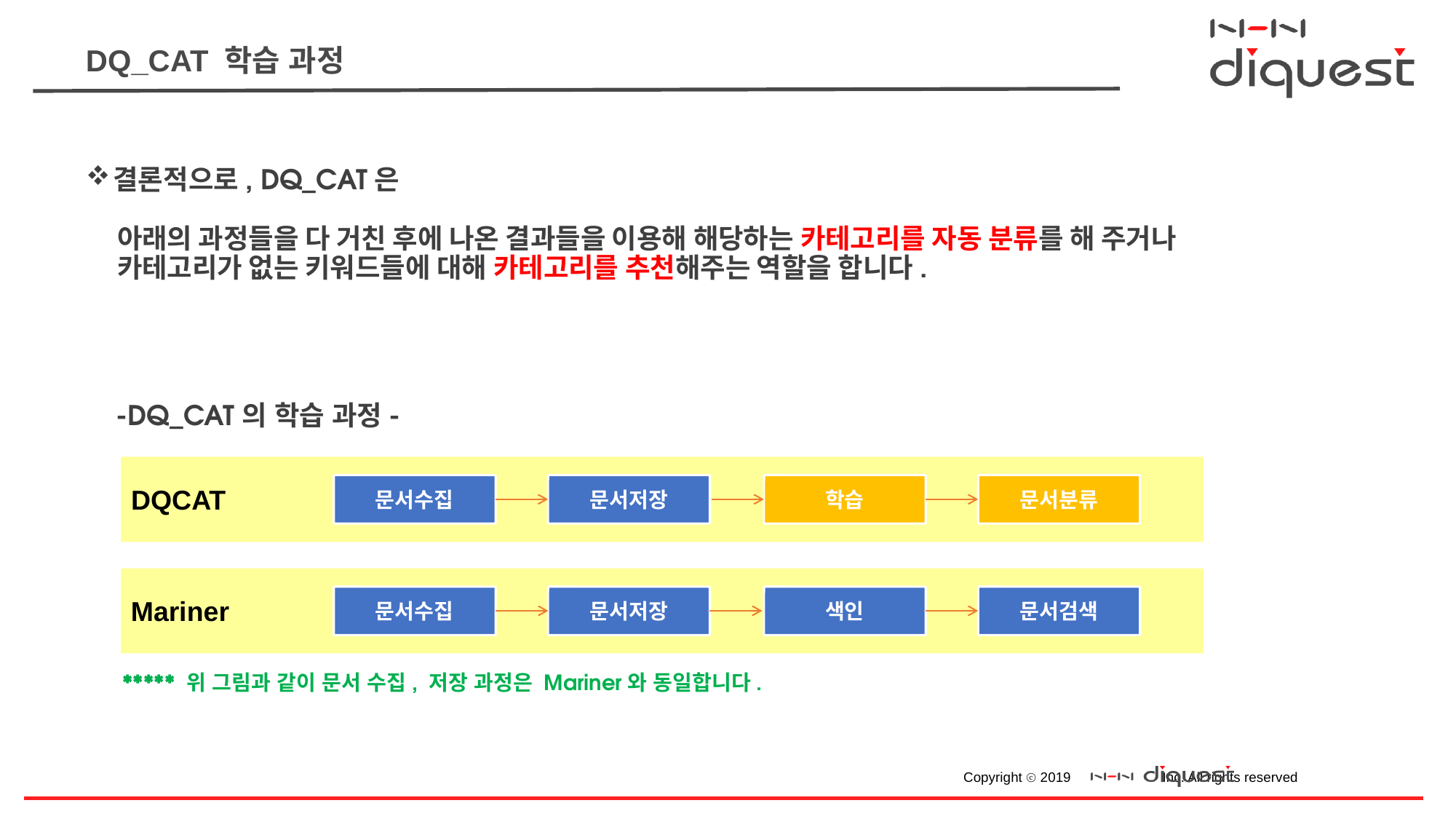

# DQ_CAT 학습 과정
결론적으로, DQ_CAT은

    아래의 과정들을 다 거친 후에 나온 결과들을 이용해 해당하는 카테고리를 자동 분류를 해 주거나
    카테고리가 없는 키워드들에 대해 카테고리를 추천해주는 역할을 합니다.

    -DQ_CAT의 학습 과정-

     ***** 위 그림과 같이 문서 수집, 저장 과정은 Mariner와 동일합니다.

DQCAT
문서수집
문서저장
학습
문서분류
Mariner
문서수집
문서저장
색인
문서검색